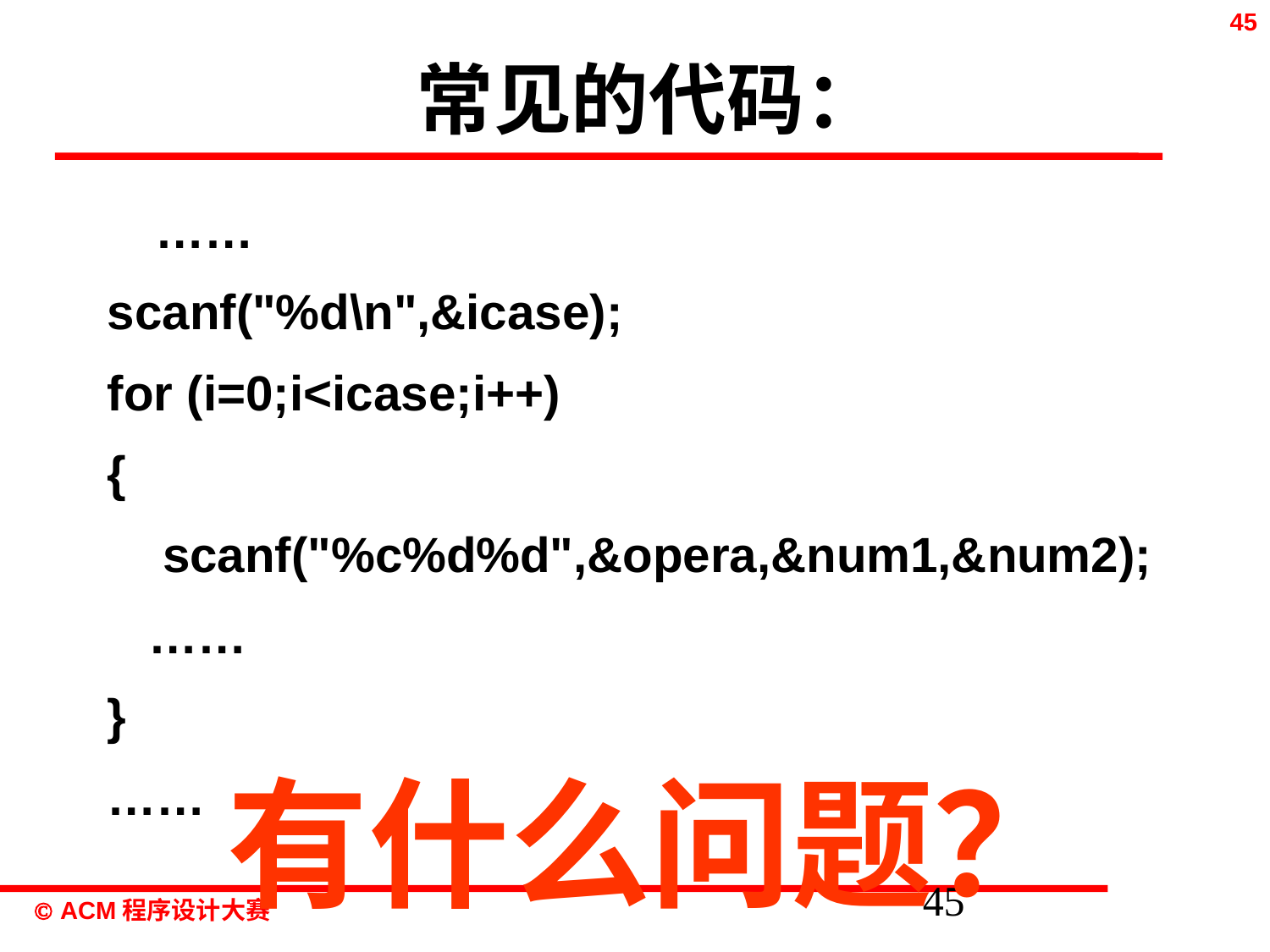

# 常见的代码：
	……
scanf("%d\n",&icase);
for (i=0;i<icase;i++)
{
    scanf("%c%d%d",&opera,&num1,&num2);
   ……
}
……
有什么问题？
45